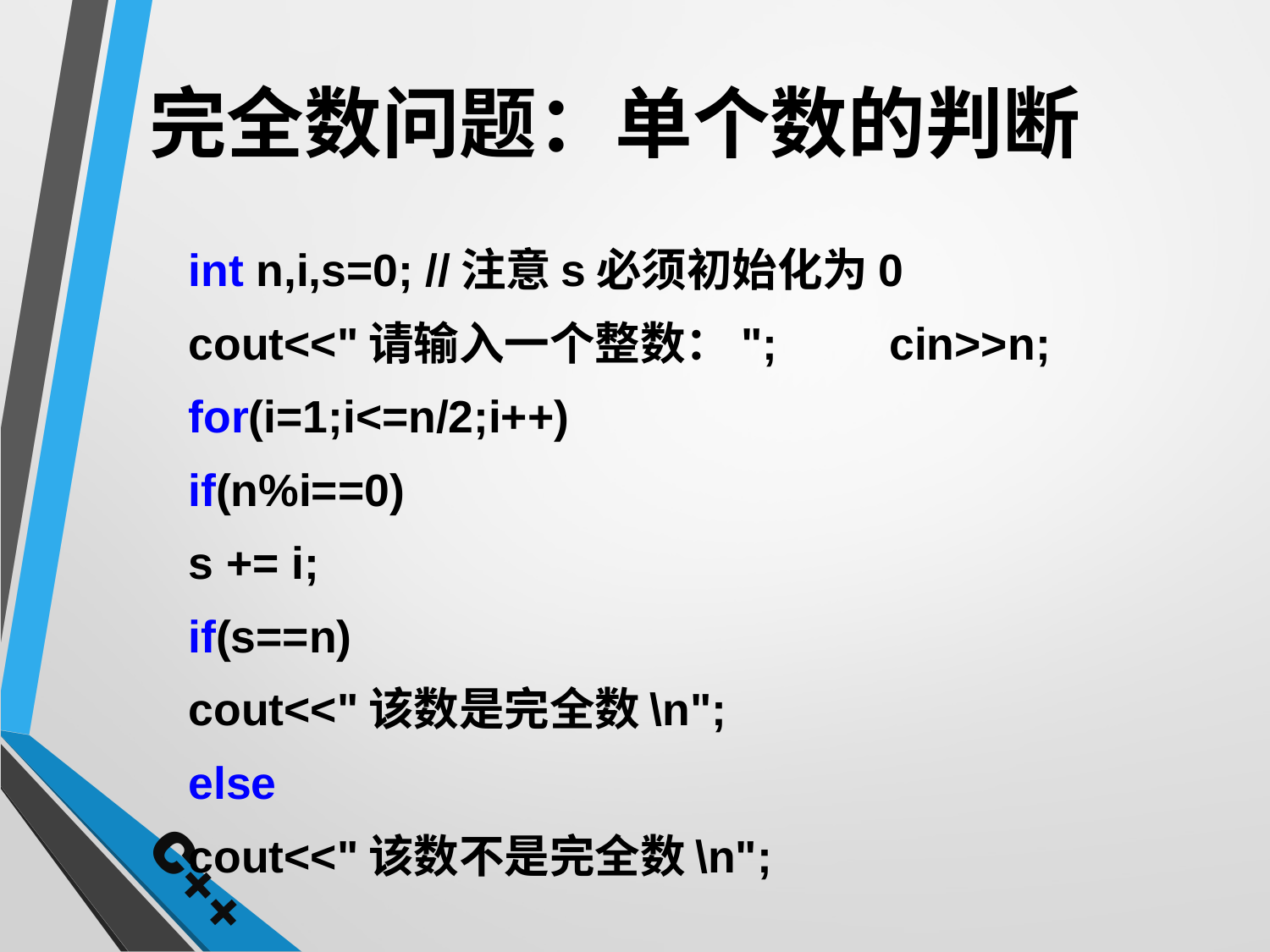

# 完全数问题：单个数的判断
		int n,i,s=0; //注意s必须初始化为0
		cout<<"请输入一个整数：";	cin>>n;
		for(i=1;i<=n/2;i++)
			if(n%i==0)
				s += i;
		if(s==n)
			cout<<"该数是完全数\n";
		else
			cout<<"该数不是完全数\n";